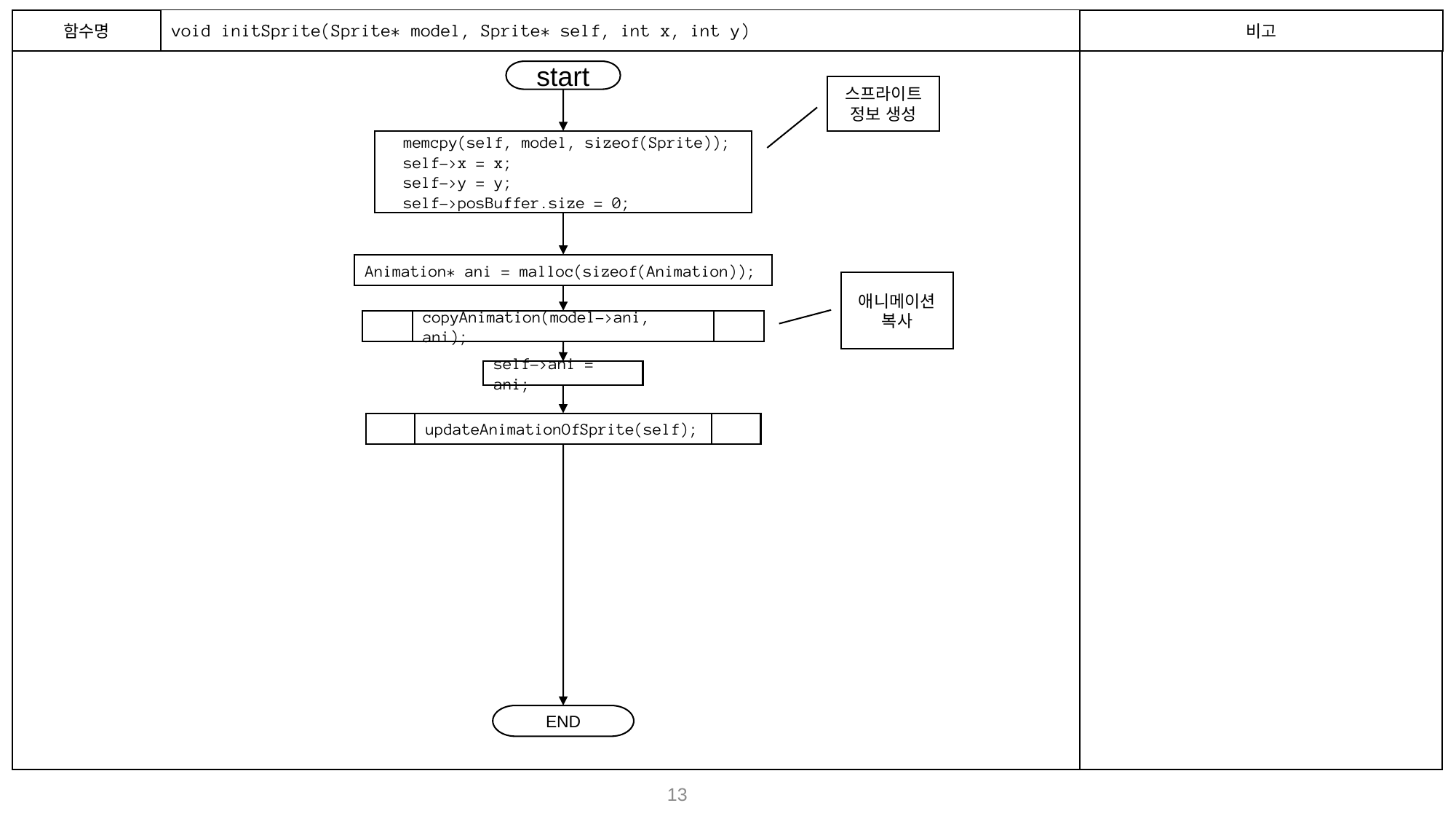

함수명
# void initSprite(Sprite* model, Sprite* self, int x, int y)
비고

start
스프라이트 정보 생성
  memcpy(self, model, sizeof(Sprite));
  self->x = x;
  self->y = y;
  self->posBuffer.size = 0;
Animation* ani = malloc(sizeof(Animation));
애니메이션 복사
copyAnimation(model->ani, ani);
self->ani = ani;
updateAnimationOfSprite(self);
END
13